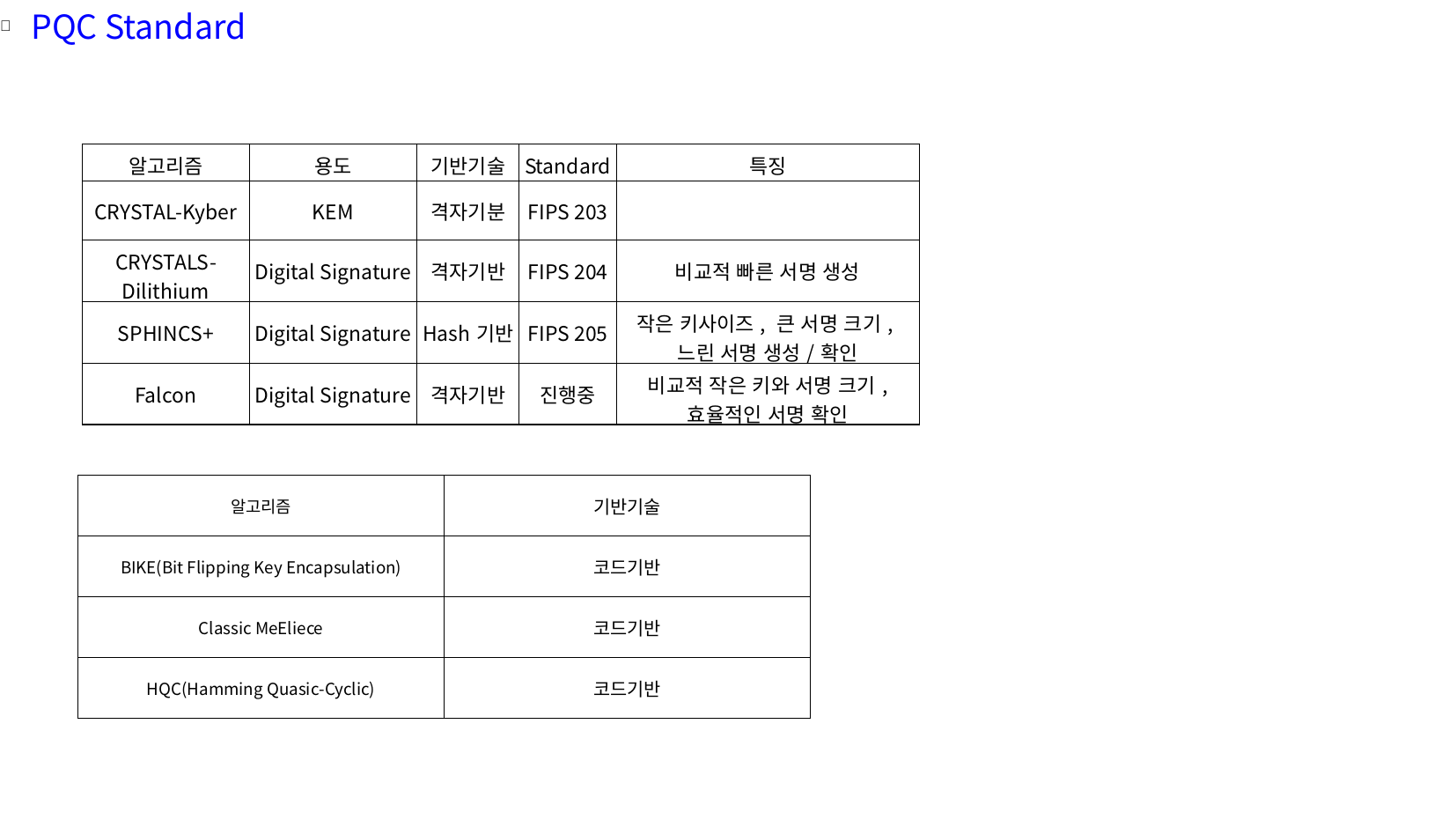

# PQC Standard
| 알고리즘 | 용도 | 기반기술 | Standard | 특징 |
| --- | --- | --- | --- | --- |
| CRYSTAL-Kyber | KEM | 격자기분 | FIPS 203 |  |
| CRYSTALS-Dilithium | Digital Signature | 격자기반 | FIPS 204 | 비교적 빠른 서명 생성 |
| SPHINCS+ | Digital Signature | Hash기반 | FIPS 205 | 작은 키사이즈, 큰 서명 크기,느린 서명 생성/확인 |
| Falcon | Digital Signature | 격자기반 | 진행중 | 비교적 작은 키와 서명 크기, 효율적인 서명 확인 |
| 알고리즘 | 기반기술 |
| --- | --- |
| BIKE(Bit Flipping Key Encapsulation) | 코드기반 |
| Classic MeEliece | 코드기반 |
| HQC(Hamming Quasic-Cyclic) | 코드기반 |